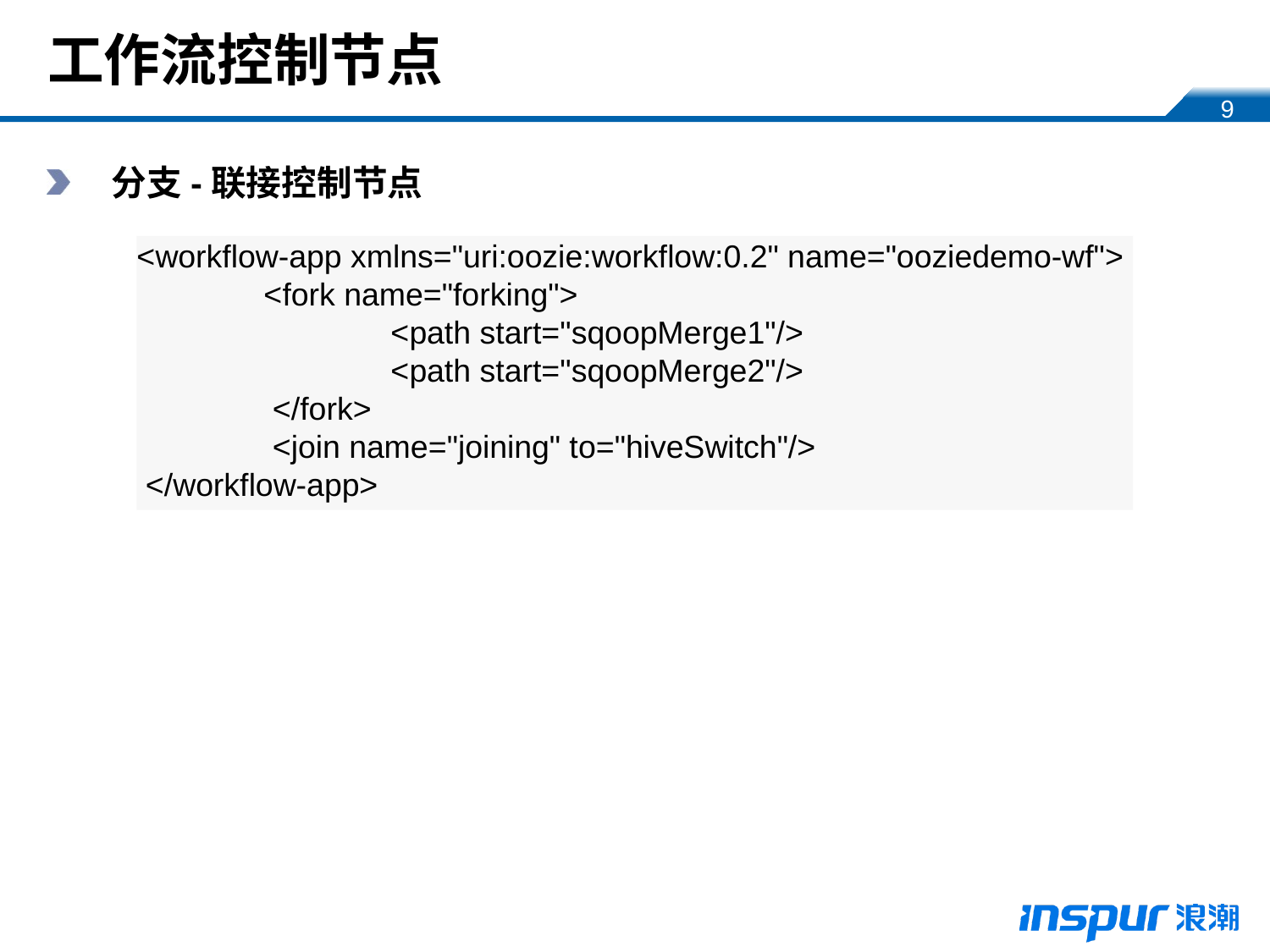

# 工作流控制节点
 分支-联接控制节点
<workflow-app xmlns="uri:oozie:workflow:0.2" name="ooziedemo-wf">
	<fork name="forking">
		<path start="sqoopMerge1"/>
		<path start="sqoopMerge2"/>
	 </fork>
	 <join name="joining" to="hiveSwitch"/>
 </workflow-app>